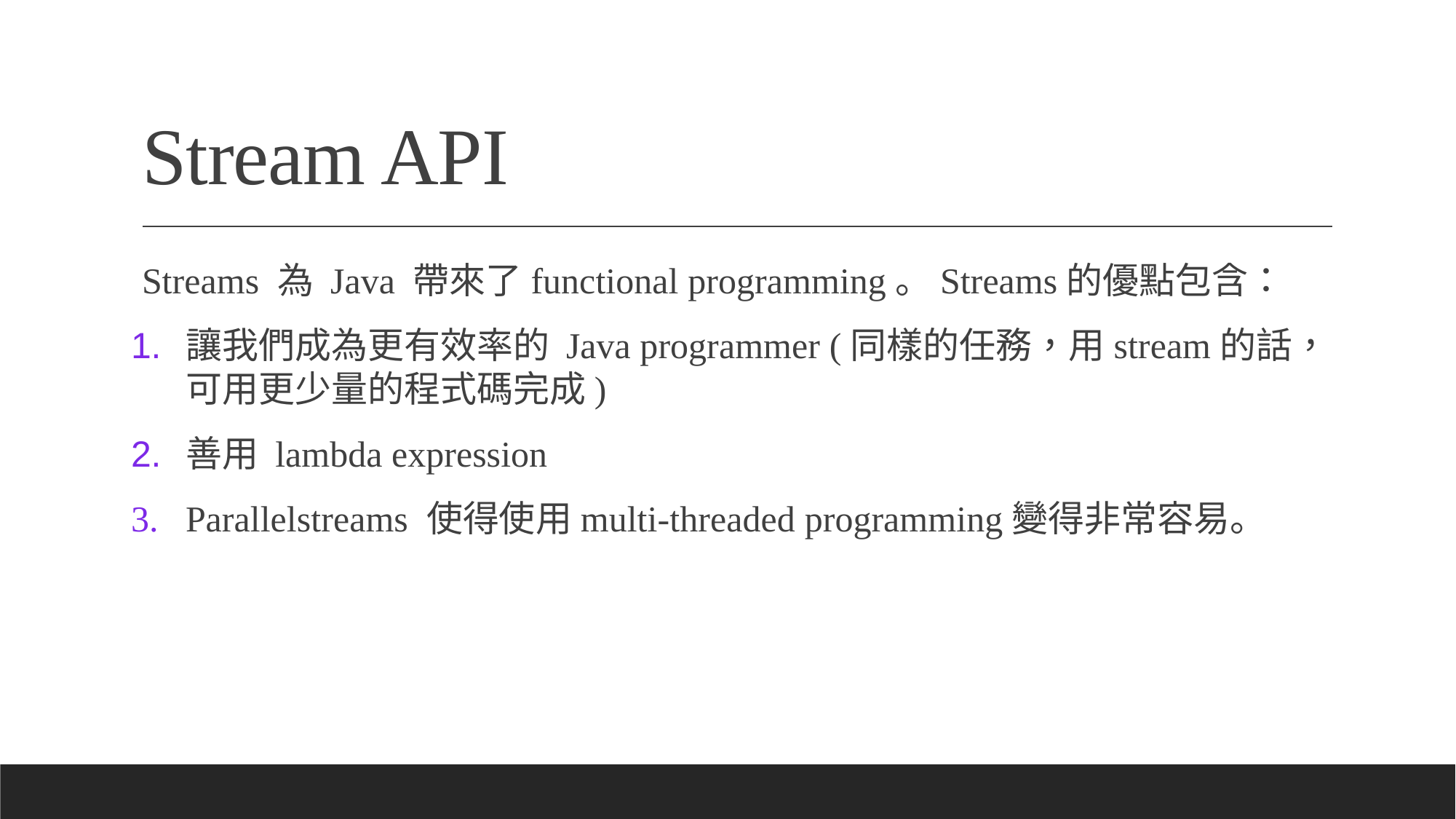

# Stream API
Streams 為 Java 帶來了functional programming。Streams的優點包含：
讓我們成為更有效率的 Java programmer (同樣的任務，用stream的話，可用更少量的程式碼完成)
善用 lambda expression
Parallelstreams 使得使用multi-threaded programming變得非常容易。